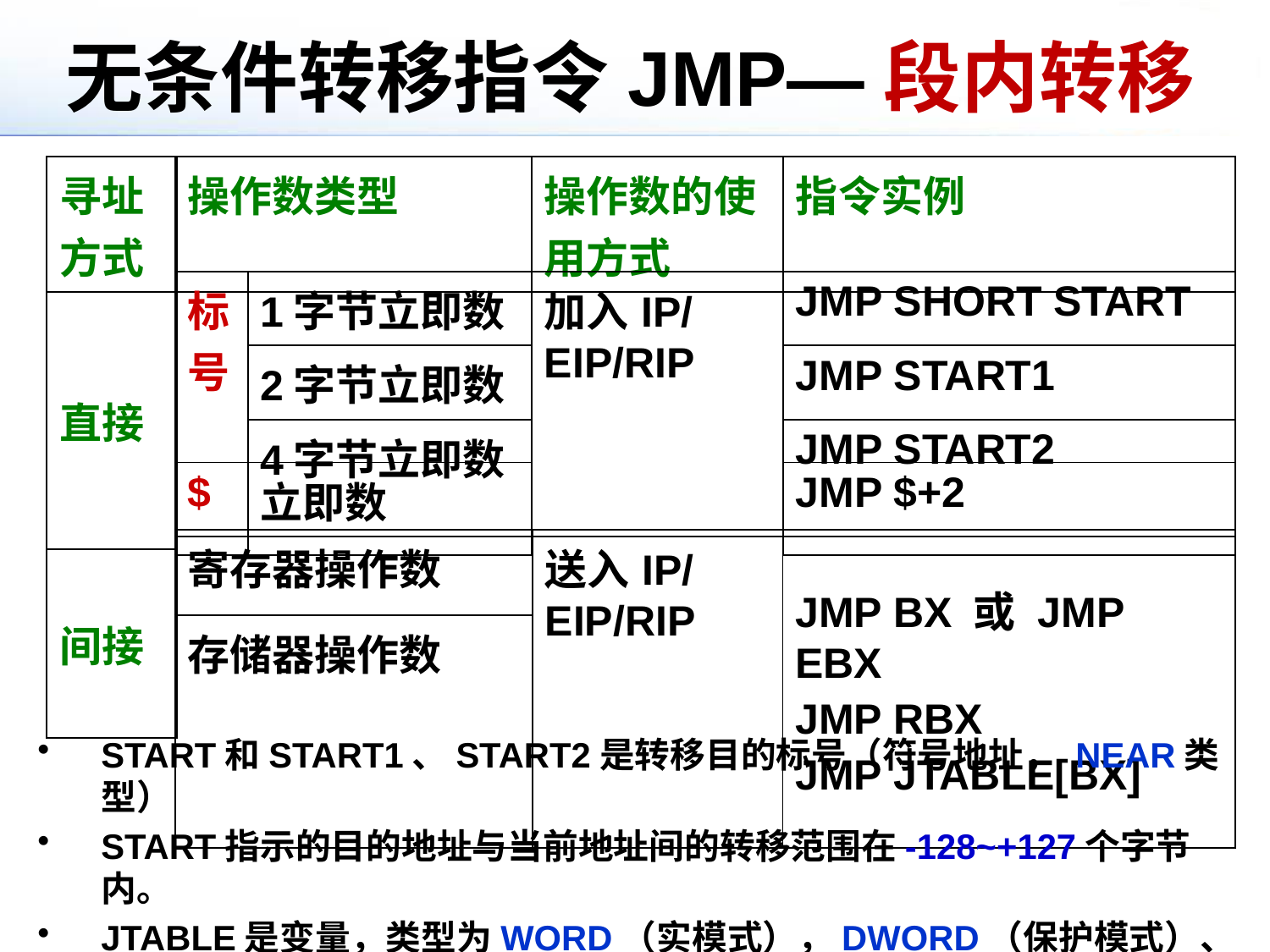

# 无条件转移指令JMP—段内转移
| 操作数类型 | 操作数的使用方式 | 指令实例 |
| --- | --- | --- |
| 寻址方式 |
| --- |
| 直接 |
| 间接 |
| 标号 | 1字节立即数 | 加入IP/EIP/RIP | JMP SHORT START |
| --- | --- | --- | --- |
|  | 2字节立即数 |  | JMP START1 |
|  | 4字节立即数 |  | JMP START2 |
| $ | 立即数 |  | JMP $+2 |
| --- | --- | --- | --- |
| 寄存器操作数 | 送入IP/EIP/RIP | JMP BX 或 JMP EBX JMP RBX JMP JTABLE[BX] |
| --- | --- | --- |
| 存储器操作数 |  |  |
START和START1、START2是转移目的标号（符号地址， NEAR类型）
START指示的目的地址与当前地址间的转移范围在-128~+127个字节内。
JTABLE是变量，类型为WORD（实模式），DWORD（保护模式）、QWORD（保护模式）。